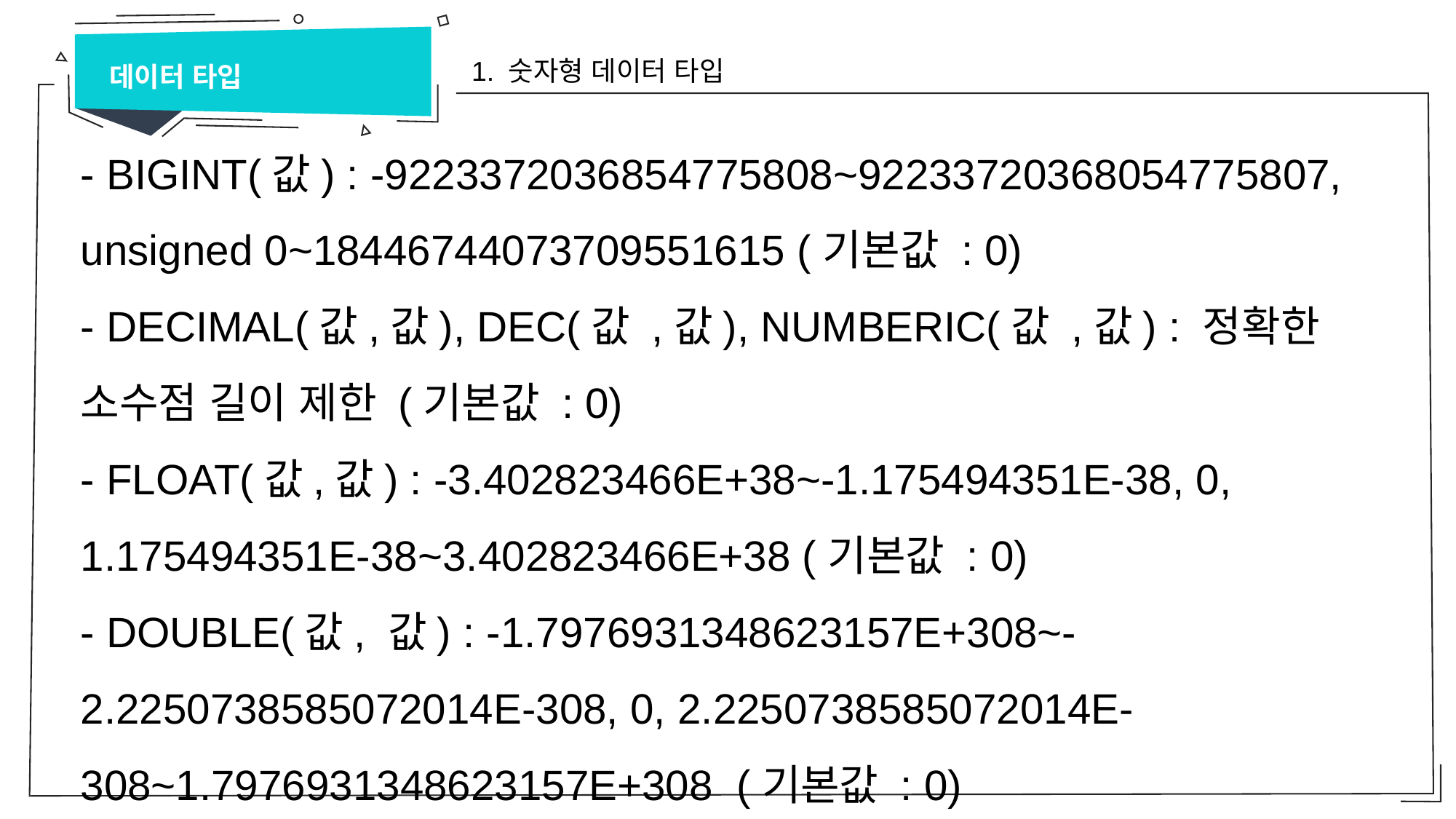

1. 숫자형 데이터 타입
데이터 타입
- BIGINT(값) : -9223372036854775808~92233720368054775807, unsigned 0~18446744073709551615 (기본값 : 0)
- DECIMAL(값,값), DEC(값 ,값), NUMBERIC(값 ,값) : 정확한 소수점 길이 제한 (기본값 : 0)
- FLOAT(값,값) : -3.402823466E+38~-1.175494351E-38, 0, 1.175494351E-38~3.402823466E+38 (기본값 : 0)
- DOUBLE(값, 값) : -1.7976931348623157E+308~-2.2250738585072014E-308, 0, 2.2250738585072014E-308~1.7976931348623157E+308  (기본값 : 0)